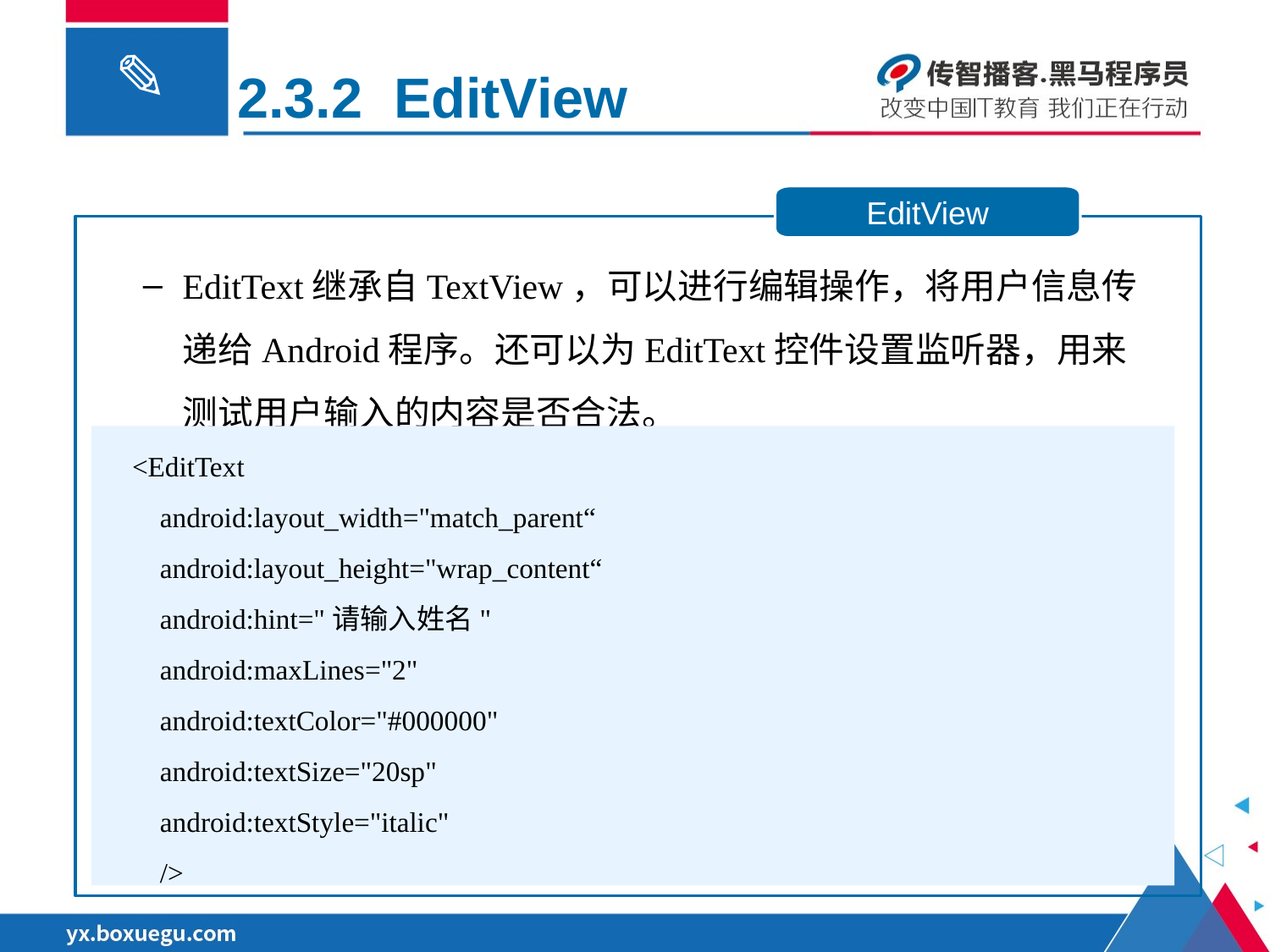

2.3.2  EditView

EditView

EditText继承自TextView，可以进行编辑操作，将用户信息传递给Android程序。还可以为EditText控件设置监听器，用来测试用户输入的内容是否合法。
    <EditText
        android:layout_width="match_parent“
        android:layout_height="wrap_content“
        android:hint="请输入姓名"
        android:maxLines="2"
        android:textColor="#000000"
        android:textSize="20sp"
        android:textStyle="italic"
        />